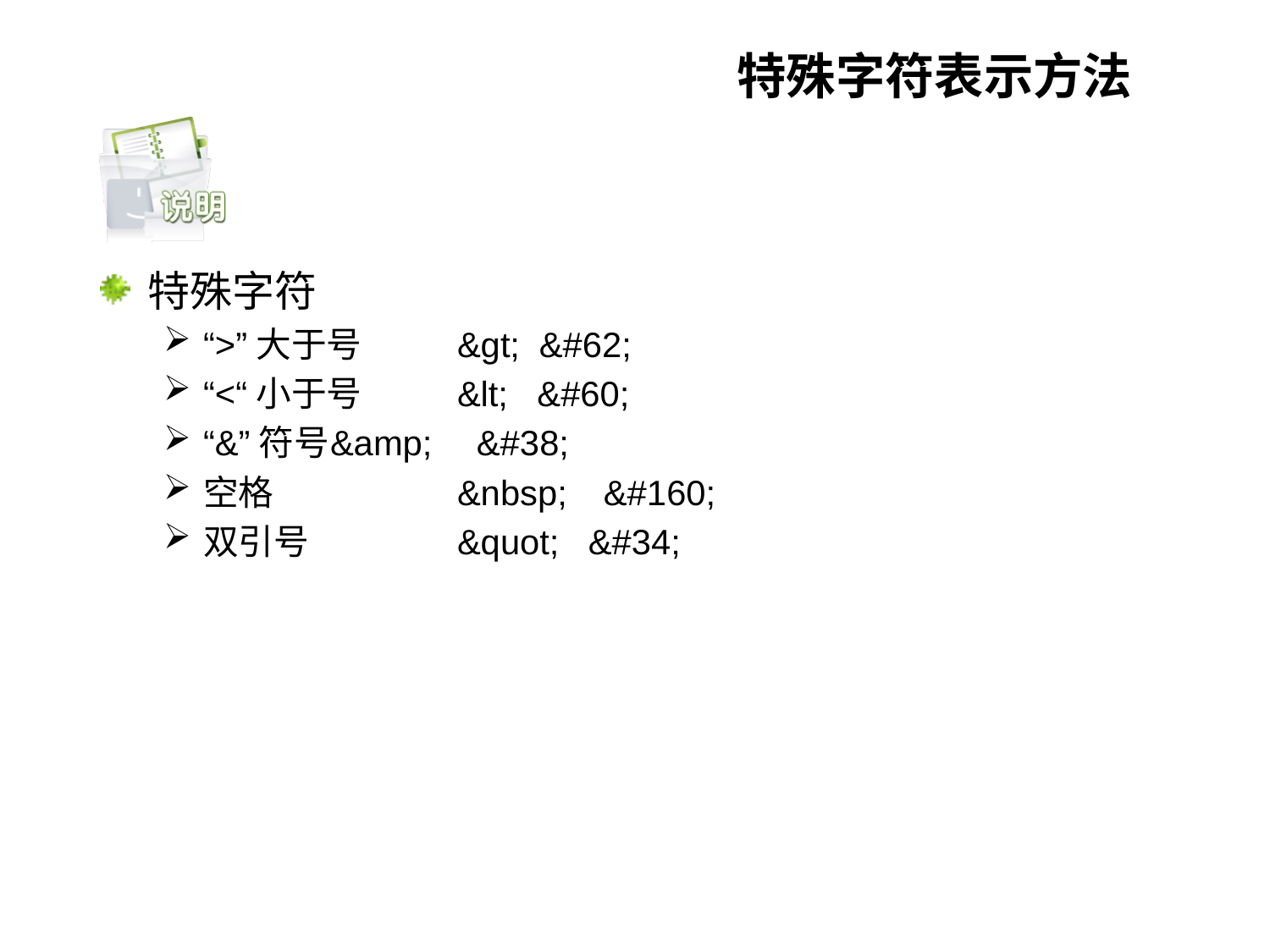

# 特殊字符表示方法
特殊字符
“>”大于号	&gt;  &#62;
“<“小于号	&lt;   &#60;
“&”符号	&amp;	  &#38;
空格		&nbsp;	  &#160;
双引号		&quot;   &#34;